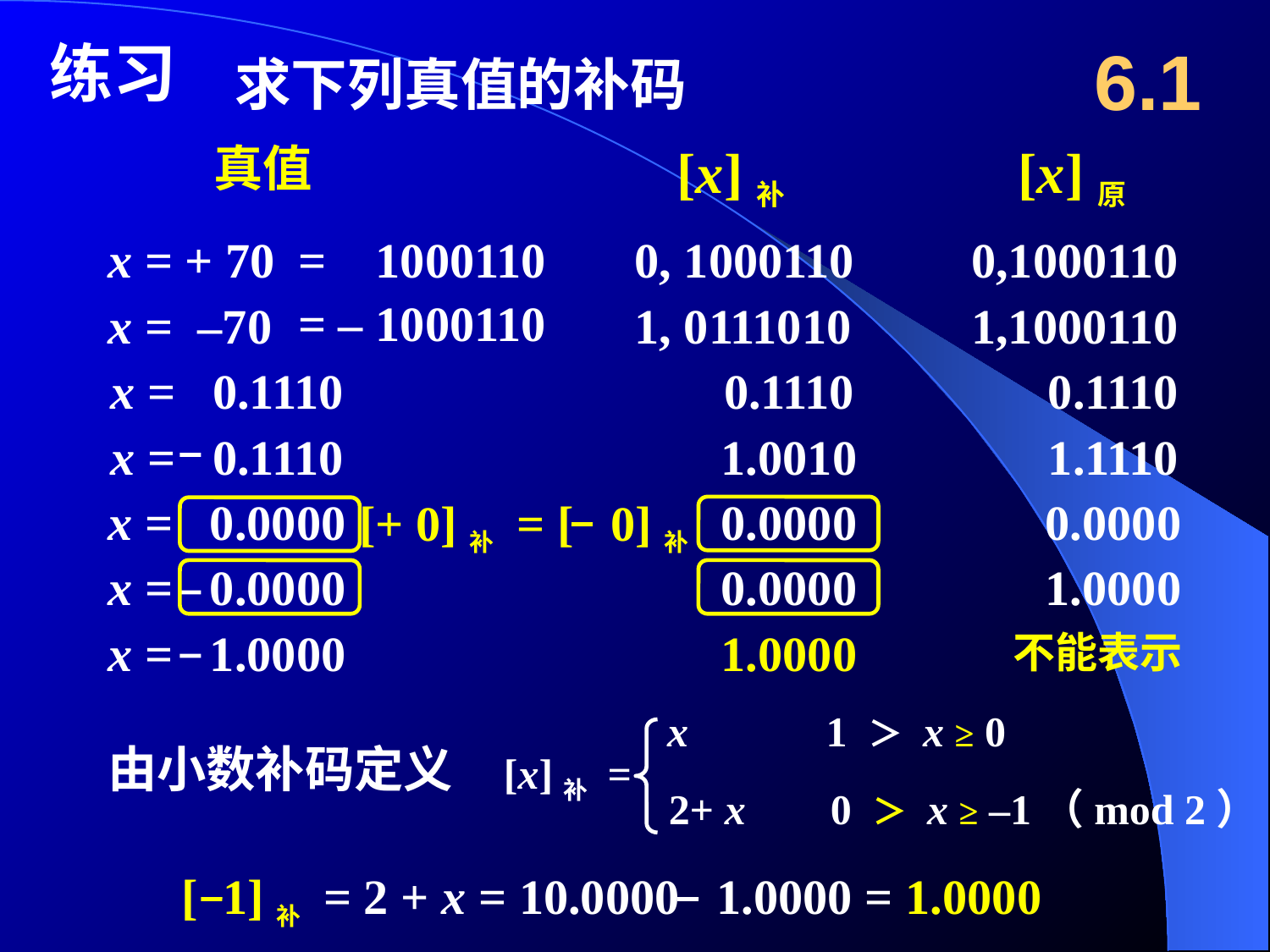

6.1
练习
求下列真值的补码
真值
[x]补                 [x]原
x = + 70
x =  –70
x =   0.1110
x =   0.1110

x =   0.0000
x =   0.0000

x =   1.0000

=    1000110
0, 1000110
0,1000110
= – 1000110
1, 0111010
1,1000110
0.1110
0.1110
1.0010
1.1110
0.0000
0.0000
[+ 0]补 = [   0]补

0.0000
1.0000
1.0000
不能表示
x             1 ＞ x ≥ 0

[x]补 =
2+ x        0 ＞ x ≥ –1（mod 2）
由小数补码定义
[  1]补 = 2 + x = 10.0000   1.0000 = 1.0000